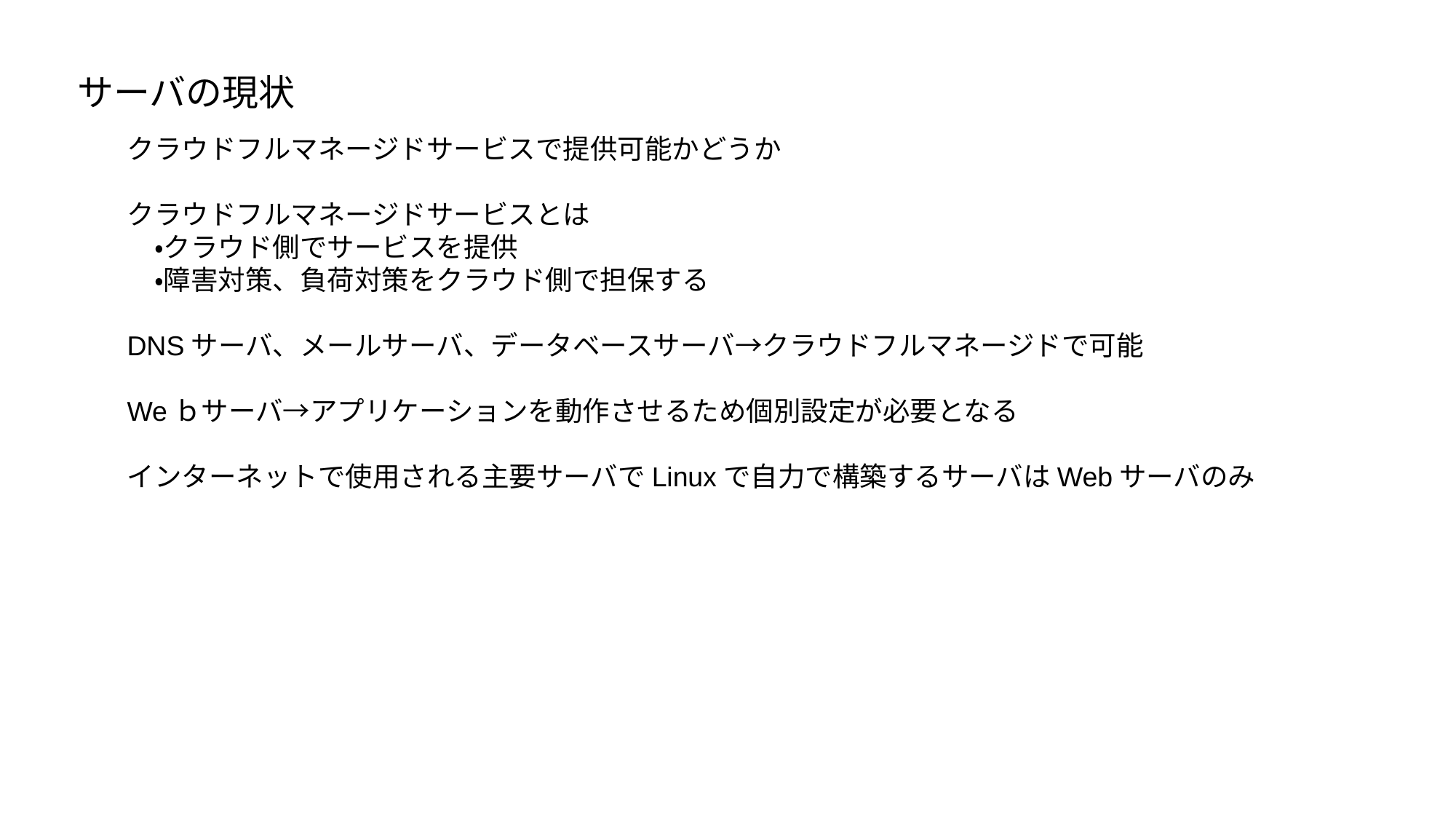

サーバの現状
クラウドフルマネージドサービスで提供可能かどうか

クラウドフルマネージドサービスとは
　・クラウド側でサービスを提供
　・障害対策、負荷対策をクラウド側で担保する

DNSサーバ、メールサーバ、データベースサーバ→クラウドフルマネージドで可能

Weｂサーバ→アプリケーションを動作させるため個別設定が必要となる

インターネットで使用される主要サーバでLinuxで自力で構築するサーバはWebサーバのみ